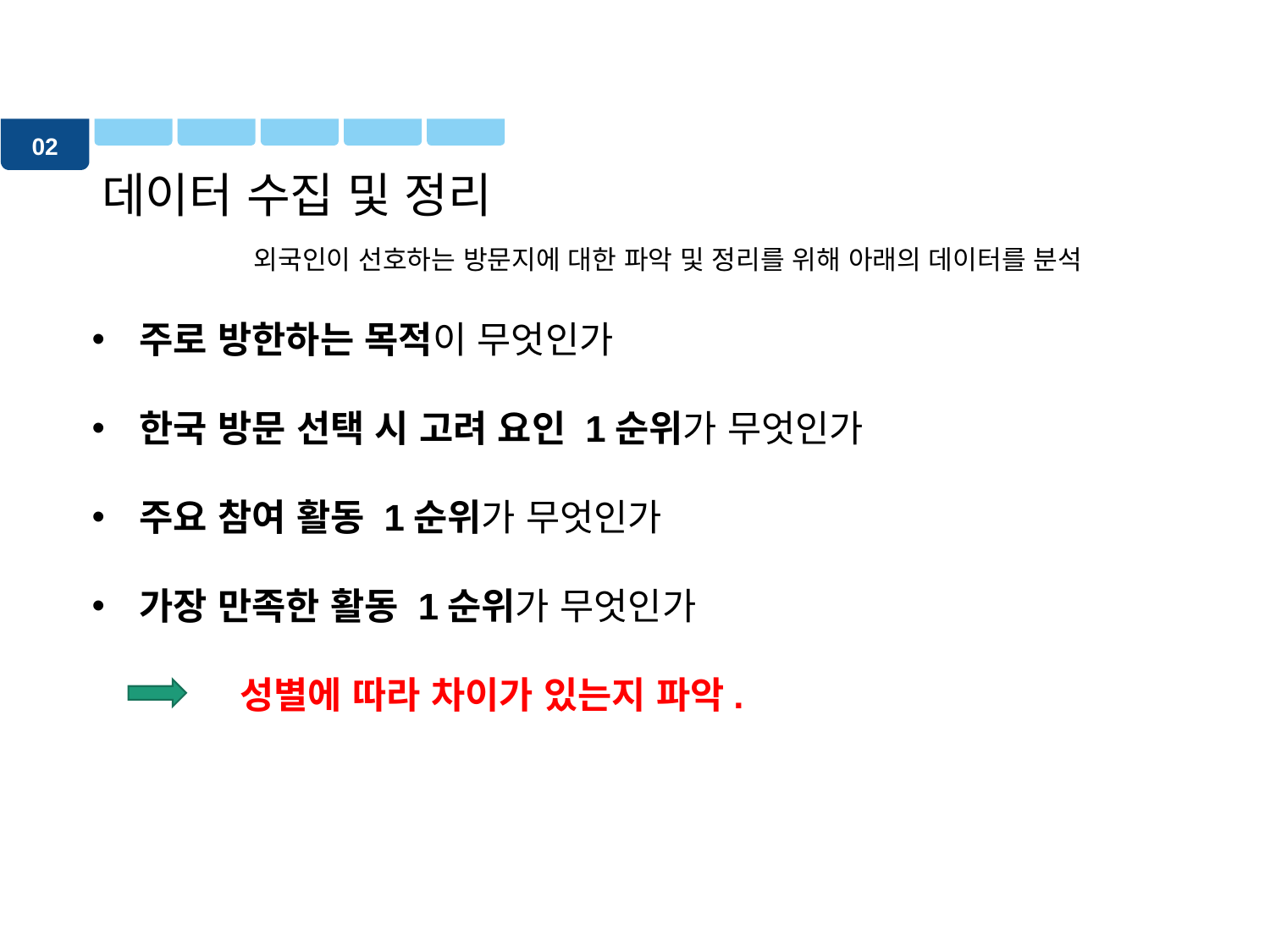

02

데이터 수집 및 정리
외국인이 선호하는 방문지에 대한 파악 및 정리를 위해 아래의 데이터를 분석
주로 방한하는 목적이 무엇인가

한국 방문 선택 시 고려 요인 1순위가 무엇인가

주요 참여 활동 1순위가 무엇인가

가장 만족한 활동 1순위가 무엇인가
성별에 따라 차이가 있는지 파악.